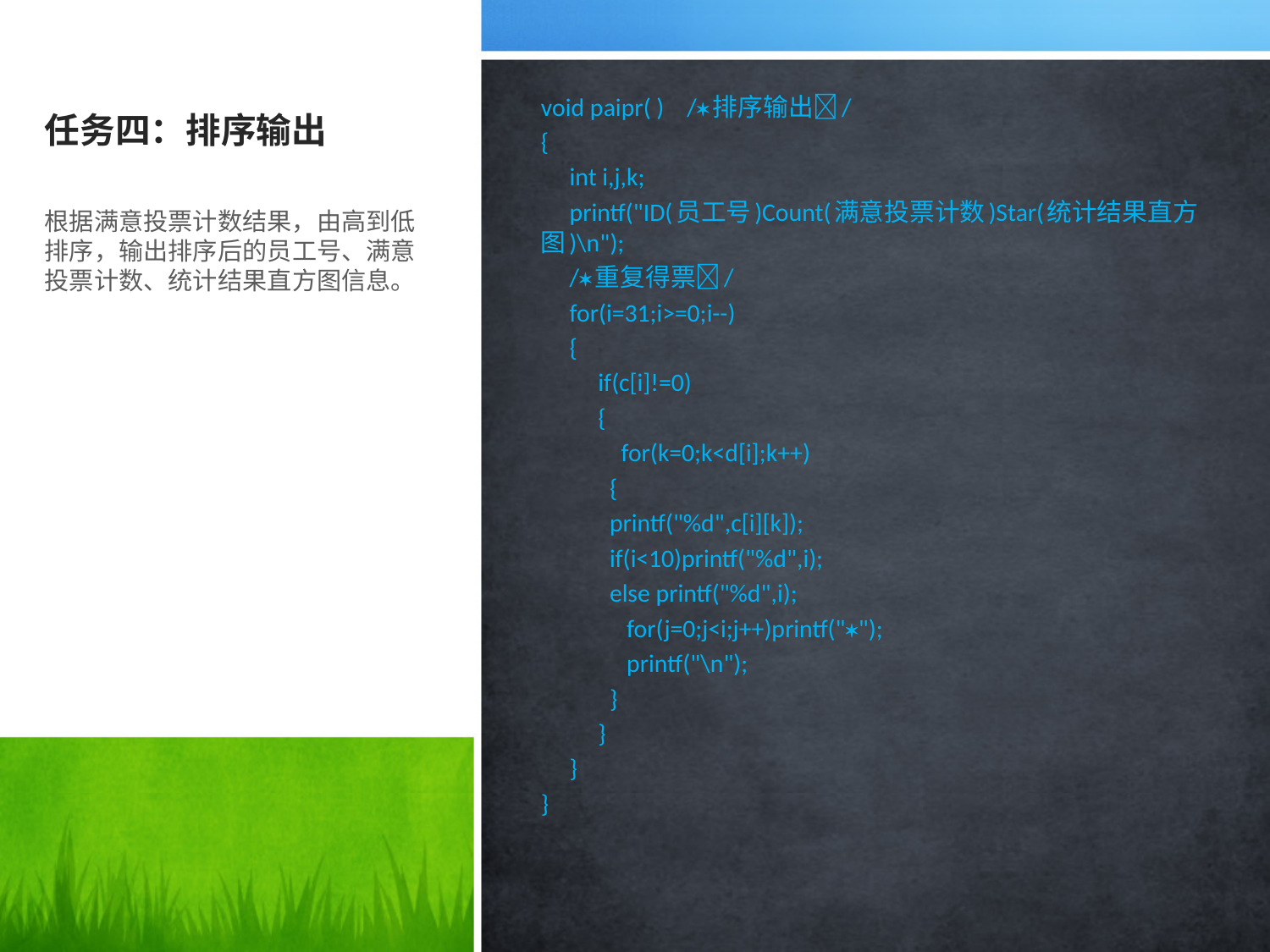

# 任务四：排序输出
void paipr( )    /∗排序输出∗/
{
     int i,j,k;
     printf("ID(员工号)Count(满意投票计数)Star(统计结果直方图)\n");
     /∗重复得票∗/
     for(i=31;i>=0;i--)
     {
          if(c[i]!=0)
          {
              for(k=0;k<d[i];k++)
            {
            printf("%d",c[i][k]);
            if(i<10)printf("%d",i);
            else printf("%d",i);
               for(j=0;j<i;j++)printf("∗");
               printf("\n");
            }
          }
     }
}

根据满意投票计数结果，由高到低排序，输出排序后的员工号、满意投票计数、统计结果直方图信息。